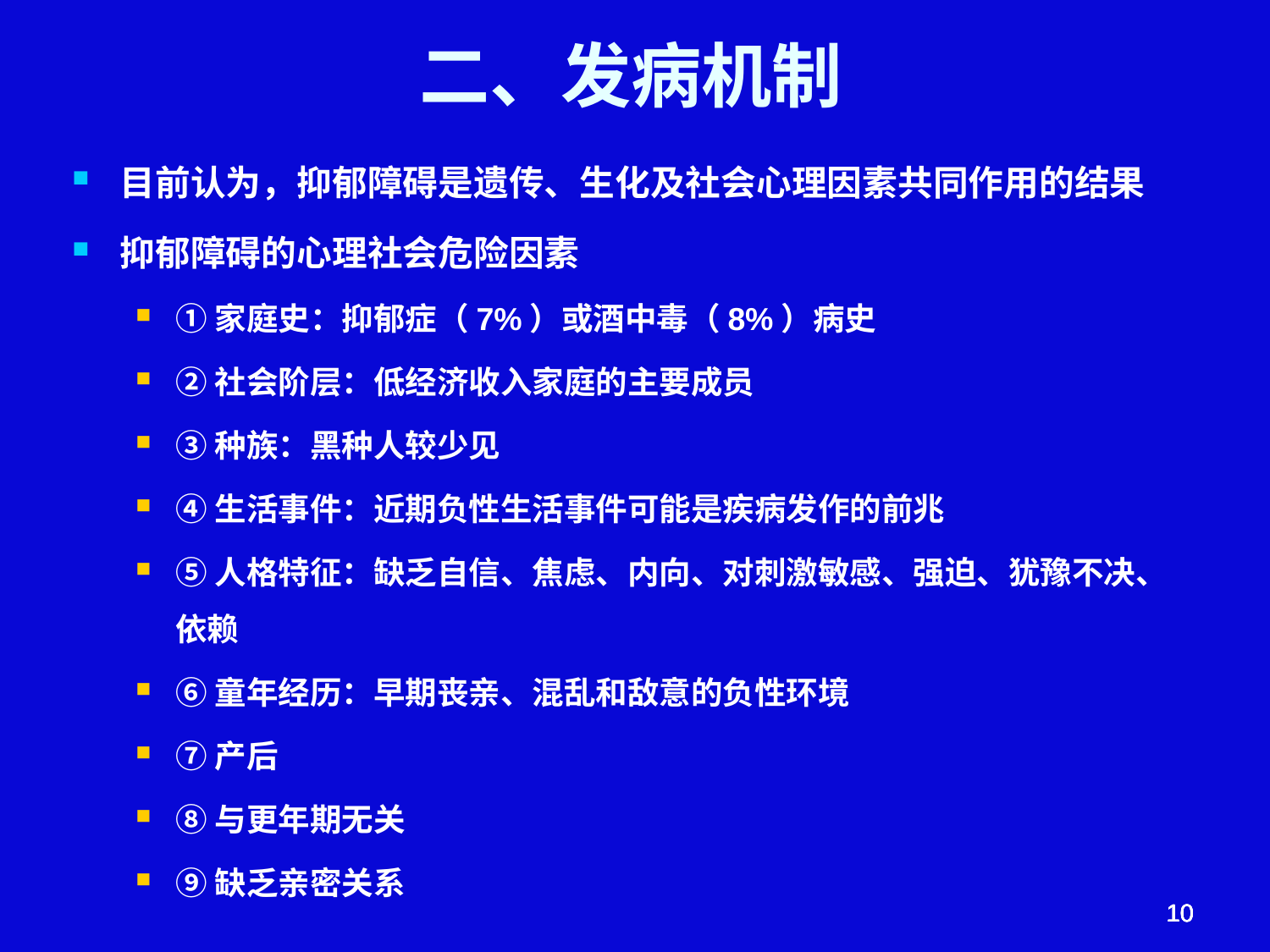

# 二、发病机制
目前认为，抑郁障碍是遗传、生化及社会心理因素共同作用的结果
抑郁障碍的心理社会危险因素
①家庭史：抑郁症（7%）或酒中毒（8%）病史
②社会阶层：低经济收入家庭的主要成员
③种族：黑种人较少见
④生活事件：近期负性生活事件可能是疾病发作的前兆
⑤人格特征：缺乏自信、焦虑、内向、对刺激敏感、强迫、犹豫不决、依赖
⑥童年经历：早期丧亲、混乱和敌意的负性环境
⑦产后
⑧与更年期无关
⑨缺乏亲密关系
10
10
10
10
10
10